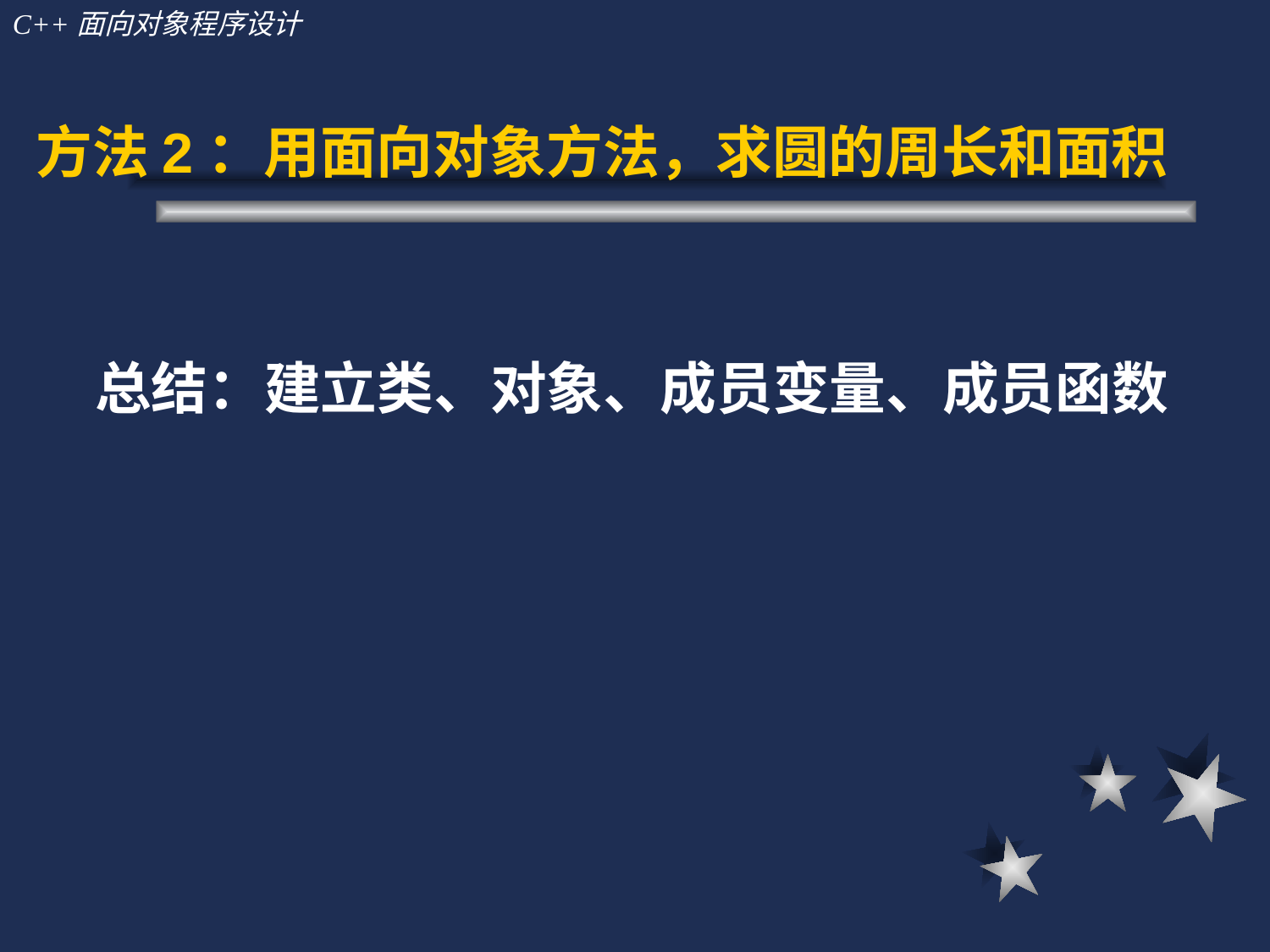

# 方法2：用面向对象方法，求圆的周长和面积
总结：建立类、对象、成员变量、成员函数
63